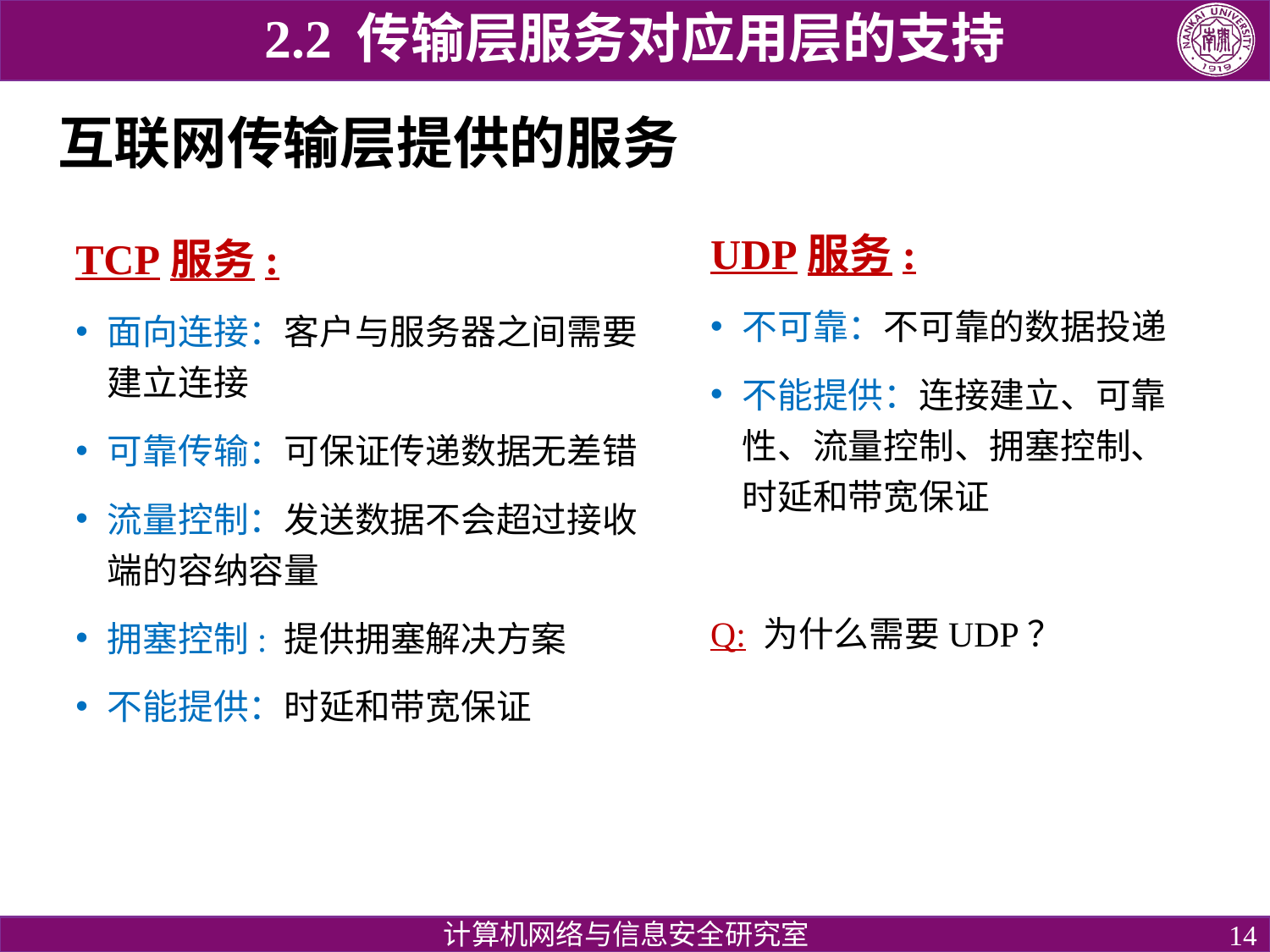

2.2 传输层服务对应用层的支持
# 互联网传输层提供的服务
TCP服务:
面向连接：客户与服务器之间需要建立连接
可靠传输：可保证传递数据无差错
流量控制：发送数据不会超过接收端的容纳容量
拥塞控制: 提供拥塞解决方案
不能提供：时延和带宽保证
UDP服务:
不可靠：不可靠的数据投递
不能提供：连接建立、可靠性、流量控制、拥塞控制、时延和带宽保证

Q: 为什么需要UDP？